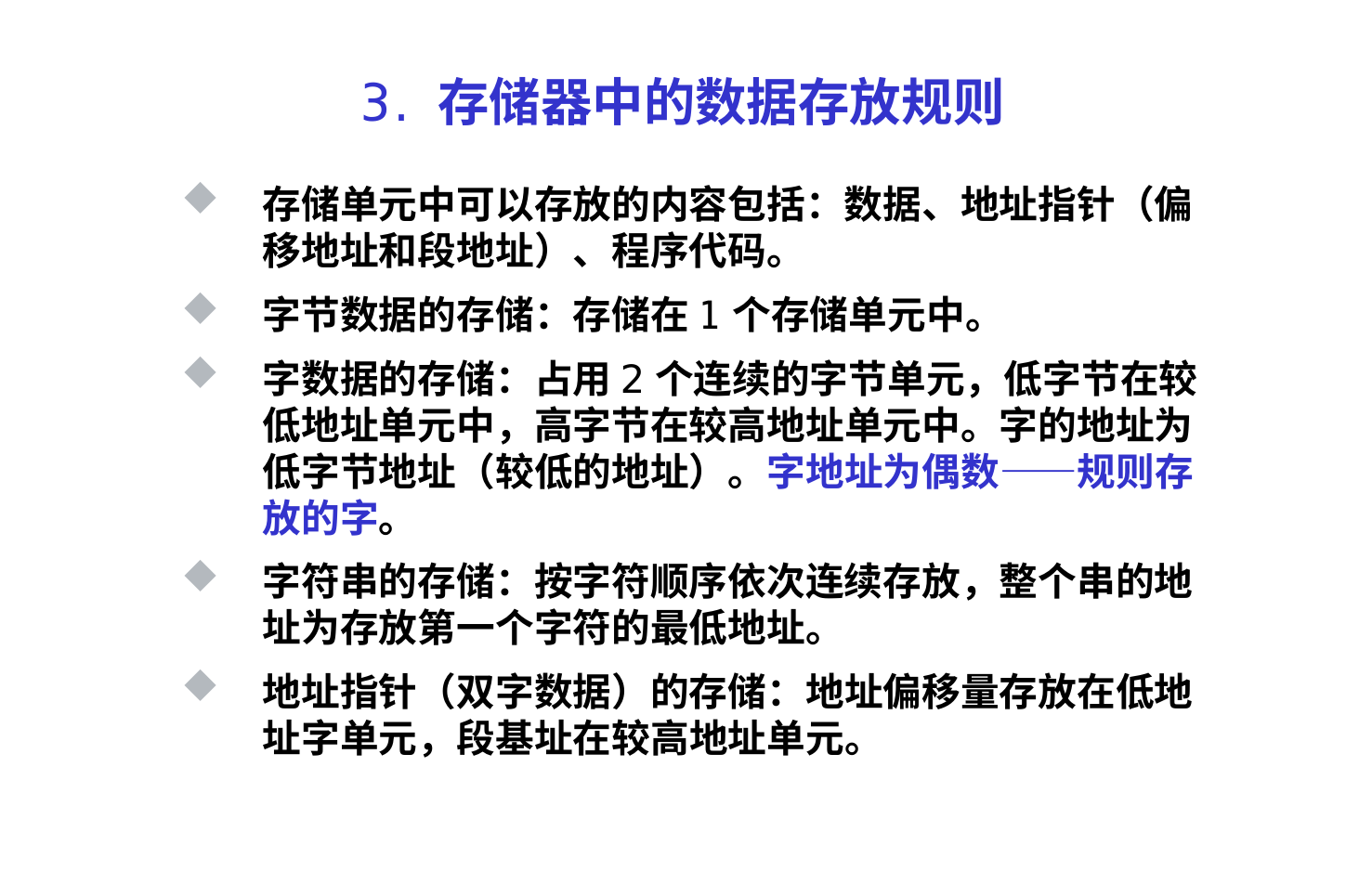

# 3. 存储器中的数据存放规则
存储单元中可以存放的内容包括：数据、地址指针（偏移地址和段地址）、程序代码。
字节数据的存储：存储在1个存储单元中。
字数据的存储：占用2个连续的字节单元，低字节在较低地址单元中，高字节在较高地址单元中。字的地址为低字节地址（较低的地址）。字地址为偶数——规则存放的字。
字符串的存储：按字符顺序依次连续存放，整个串的地址为存放第一个字符的最低地址。
地址指针（双字数据）的存储：地址偏移量存放在低地址字单元，段基址在较高地址单元。